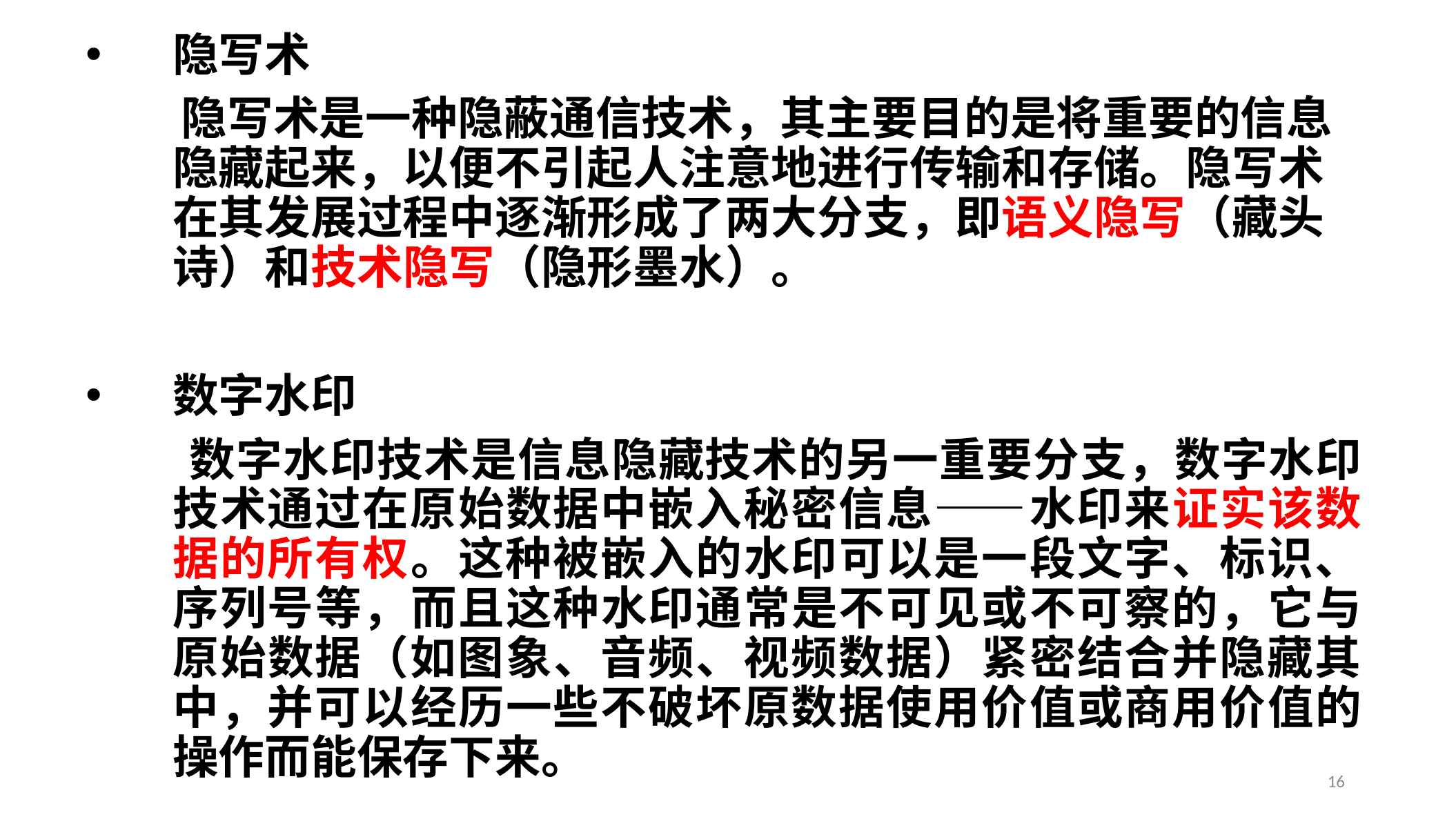

隐写术
        隐写术是一种隐蔽通信技术，其主要目的是将重要的信息隐藏起来，以便不引起人注意地进行传输和存储。隐写术在其发展过程中逐渐形成了两大分支，即语义隐写（藏头诗）和技术隐写（隐形墨水）。

数字水印
        数字水印技术是信息隐藏技术的另一重要分支，数字水印技术通过在原始数据中嵌入秘密信息——水印来证实该数据的所有权。这种被嵌入的水印可以是一段文字、标识、序列号等，而且这种水印通常是不可见或不可察的，它与原始数据（如图象、音频、视频数据）紧密结合并隐藏其中，并可以经历一些不破坏原数据使用价值或商用价值的操作而能保存下来。

16